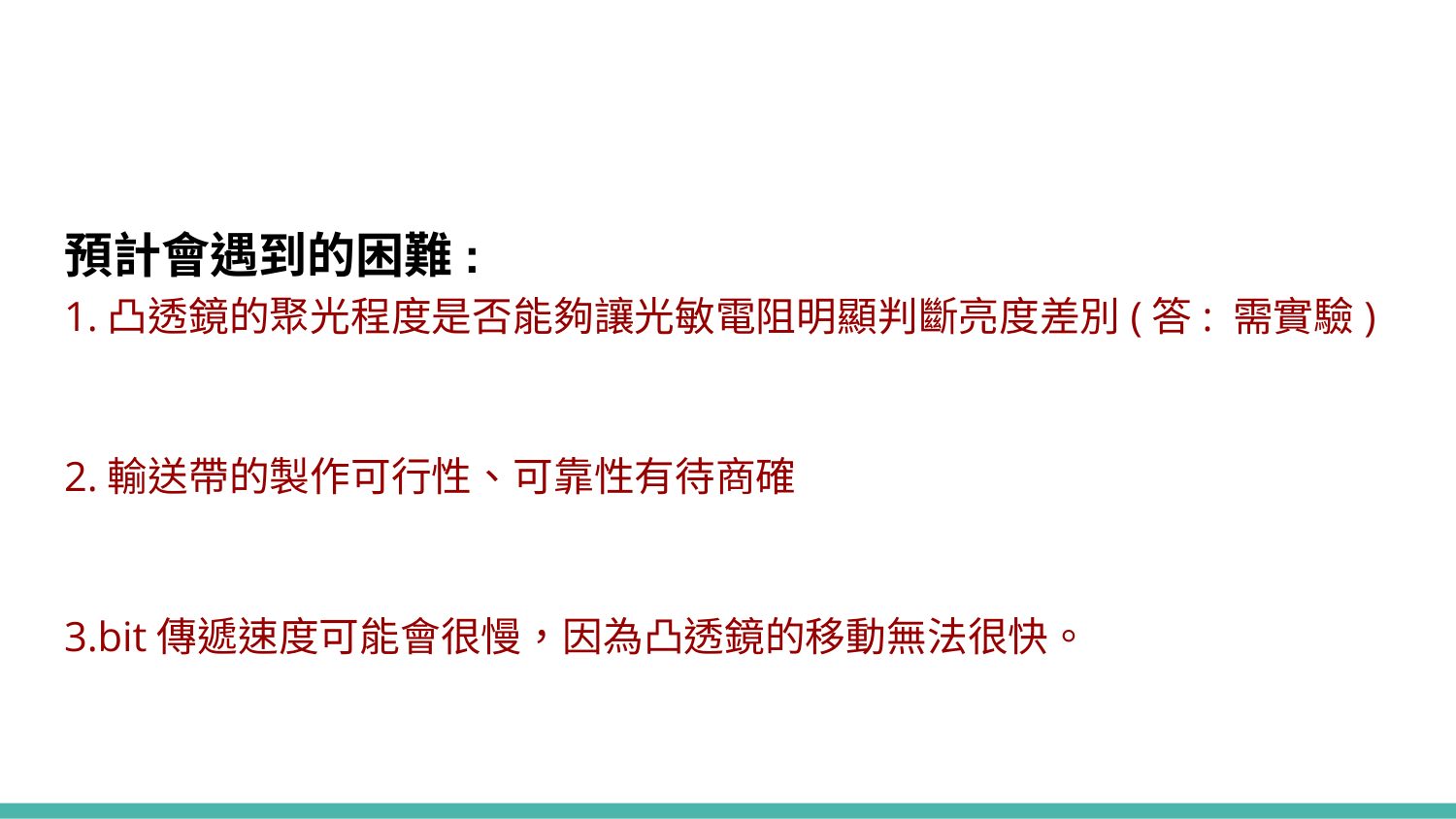

#
預計會遇到的困難:
1.凸透鏡的聚光程度是否能夠讓光敏電阻明顯判斷亮度差別(答: 需實驗)

2.輸送帶的製作可行性、可靠性有待商確

3.bit傳遞速度可能會很慢，因為凸透鏡的移動無法很快。